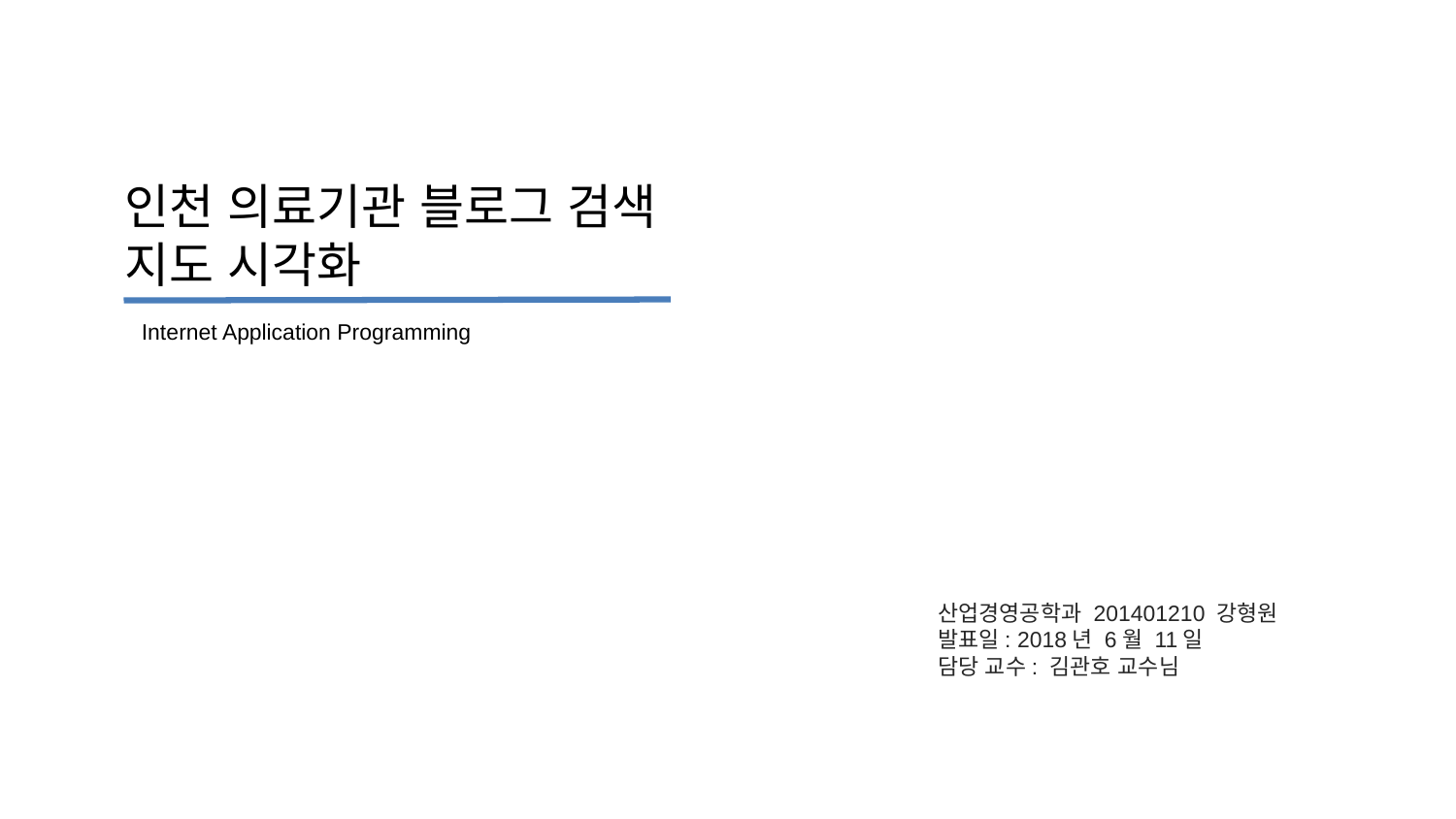

인천 의료기관 블로그 검색
지도 시각화
Internet Application Programming
산업경영공학과 201401210 강형원
발표일: 2018년 6월 11일
담당 교수: 김관호 교수님